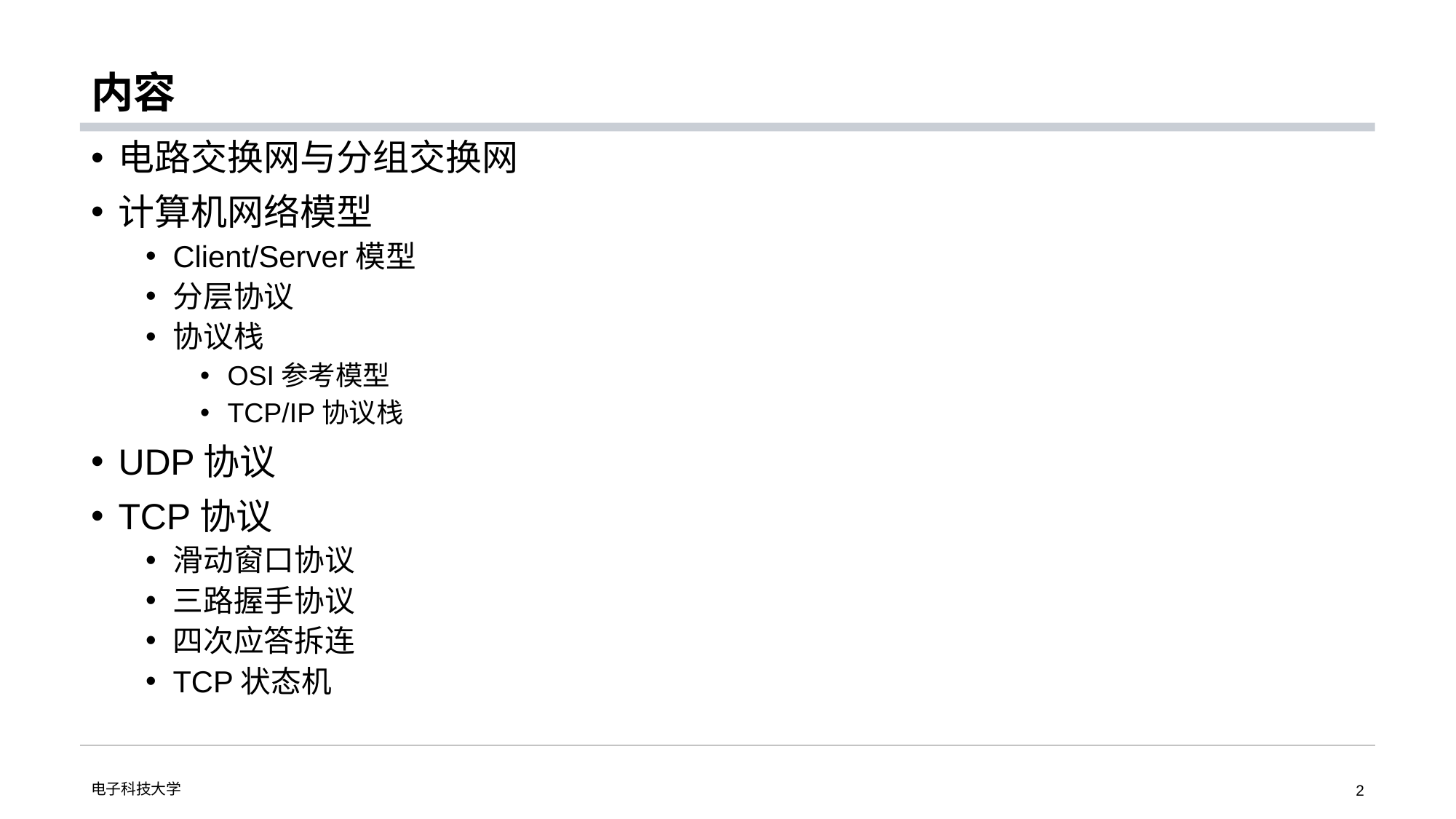

# 内容
电路交换网与分组交换网
计算机网络模型
Client/Server模型
分层协议
协议栈
OSI参考模型
TCP/IP协议栈
UDP协议
TCP协议
滑动窗口协议
三路握手协议
四次应答拆连
TCP状态机

电子科技大学
2